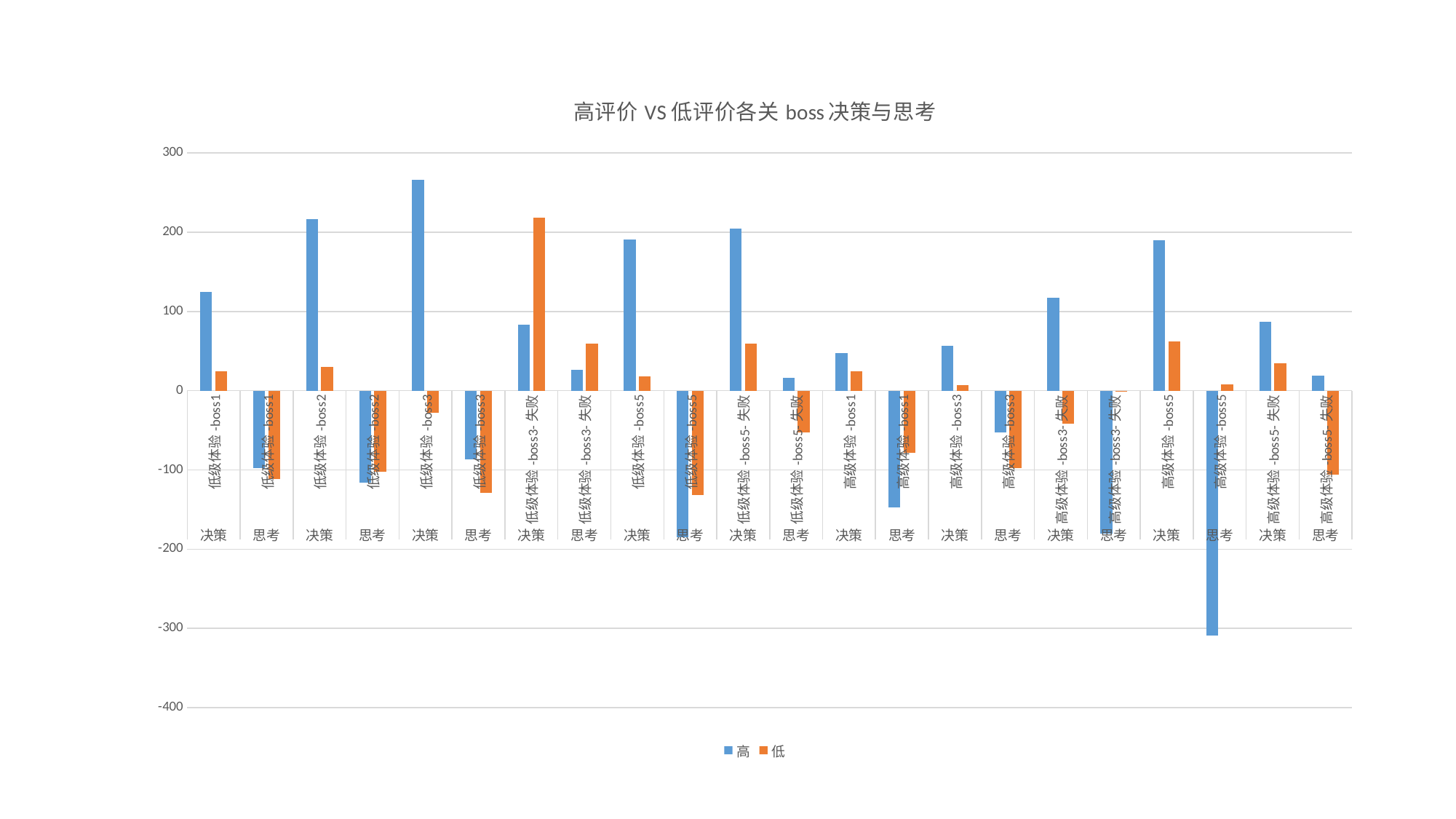

### Chart: 高评价VS低评价各关boss决策与思考

| Category | 高 | 低 |
|---|---|---|
| 低级体验-boss1 | 124.3170834597482 | 24.554605447262997 |
| 低级体验-boss1 | -97.6548591642134 | -111.17677673368982 |
| 低级体验-boss2 | 216.08008202218699 | 30.161155854342645 |
| 低级体验-boss2 | -116.30180288900611 | -102.74049824206648 |
| 低级体验-boss3 | 266.30127046764284 | -27.783592377264963 |
| 低级体验-boss3 | -86.42617668577508 | -129.1707378063555 |
| 低级体验-boss3-失败 | 83.63698547307307 | 218.6105417308267 |
| 低级体验-boss3-失败 | 26.45971205509159 | 59.539269393056465 |
| 低级体验-boss5 | 191.15392813825466 | 18.193275540337712 |
| 低级体验-boss5 | -184.71615600385385 | -132.11882726491353 |
| 低级体验-boss5-失败 | 204.8236742206701 | 59.147381056793684 |
| 低级体验-boss5-失败 | 16.211502968139644 | -52.97538582478689 |
| 高级体验-boss1 | 47.00360405868188 | 24.151476712627954 |
| 高级体验-boss1 | -146.94719398220695 | -78.65868160692501 |
| 高级体验-boss3 | 56.863161202683614 | 6.798348345030118 |
| 高级体验-boss3 | -52.751024445812206 | -98.065604930828 |
| 高级体验-boss3-失败 | 117.05927903978709 | -42.02831778253756 |
| 高级体验-boss3-失败 | -180.36836118684576 | 0.1451622999707806 |
| 高级体验-boss5 | 190.03871933031434 | 62.163178921365684 |
| 高级体验-boss5 | -309.27418226050366 | 7.70683391033955 |
| 高级体验-boss5-失败 | 86.52392954355578 | 34.93681309355445 |
| 高级体验-boss5-失败 | 19.383790428862856 | -106.16203539641026 |